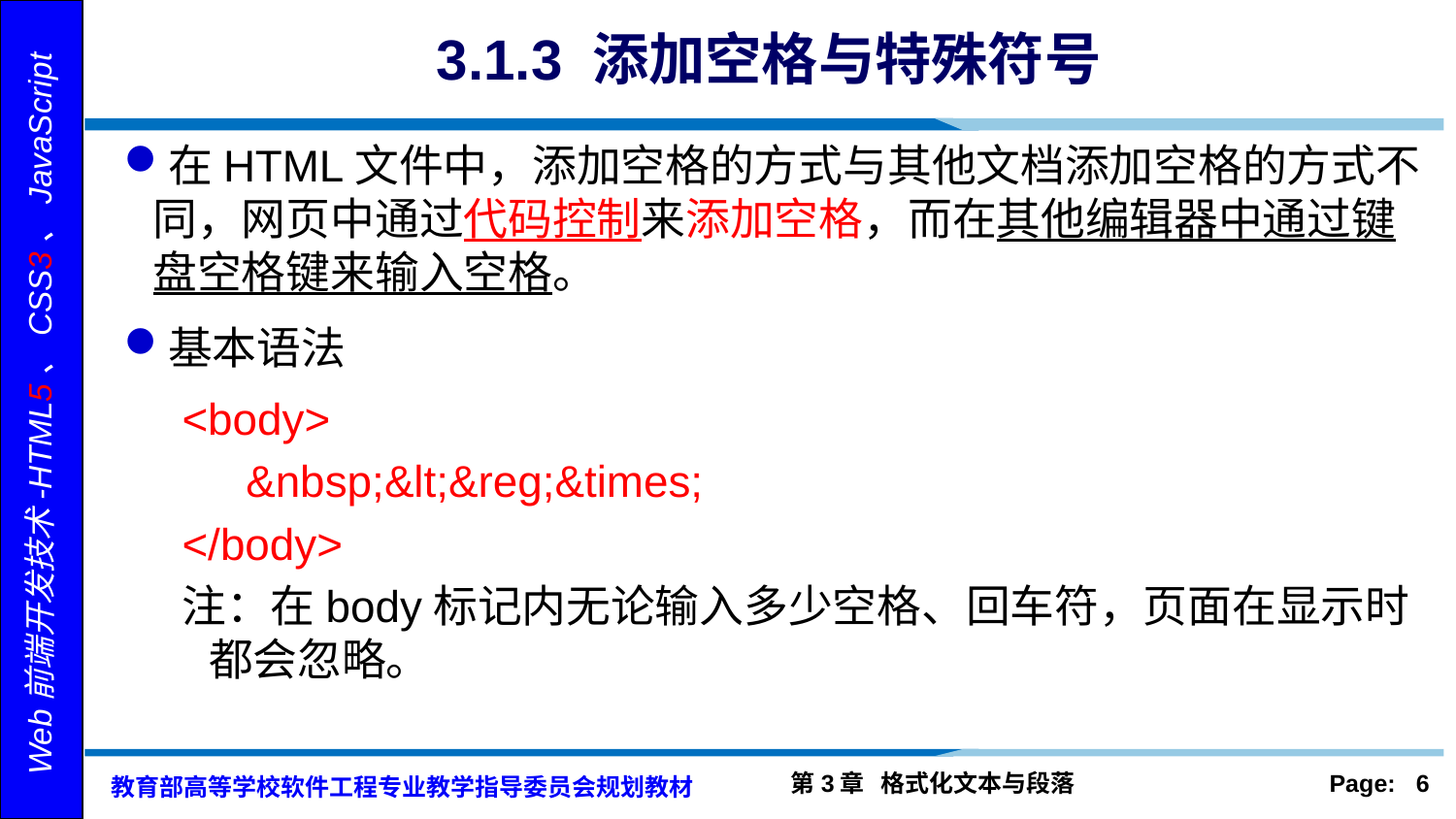

# 3.1.3 添加空格与特殊符号
在HTML文件中，添加空格的方式与其他文档添加空格的方式不同，网页中通过代码控制来添加空格，而在其他编辑器中通过键盘空格键来输入空格。
基本语法
<body>
	   &nbsp;&lt;&reg;&times;
</body>
注：在body标记内无论输入多少空格、回车符，页面在显示时都会忽略。